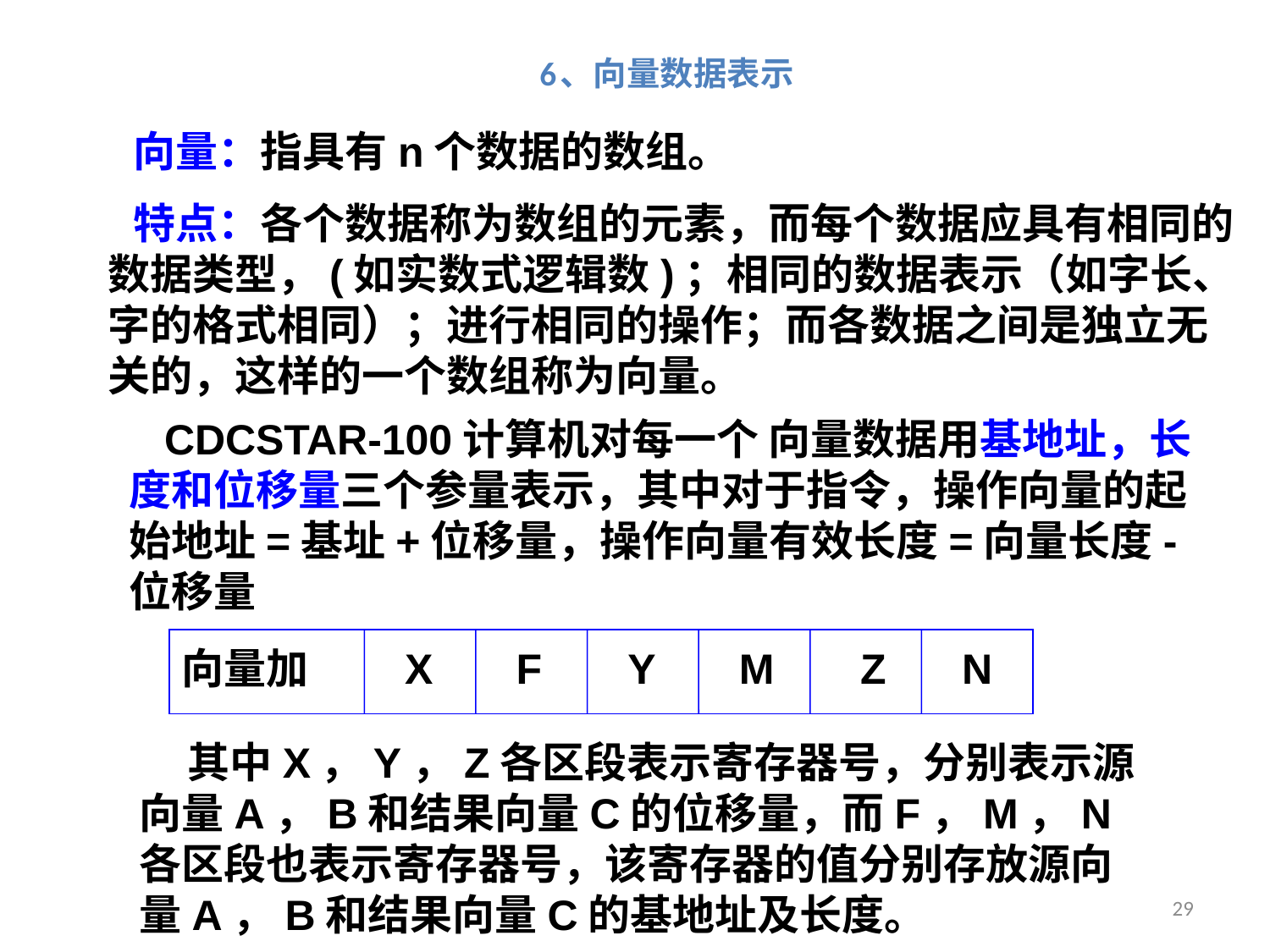

6、向量数据表示
向量：指具有n个数据的数组。
特点：各个数据称为数组的元素，而每个数据应具有相同的数据类型，(如实数式逻辑数)；相同的数据表示（如字长、字的格式相同）；进行相同的操作；而各数据之间是独立无关的，这样的一个数组称为向量。
   CDCSTAR-100计算机对每一个 向量数据用基地址，长度和位移量三个参量表示，其中对于指令，操作向量的起始地址=基址+位移量，操作向量有效长度=向量长度-位移量

向量加
X
F
Y
M
Z
N
    其中X，Y，Z各区段表示寄存器号，分别表示源向量A，B和结果向量C的位移量，而F，M，N各区段也表示寄存器号，该寄存器的值分别存放源向量A，B和结果向量C的基地址及长度。
29